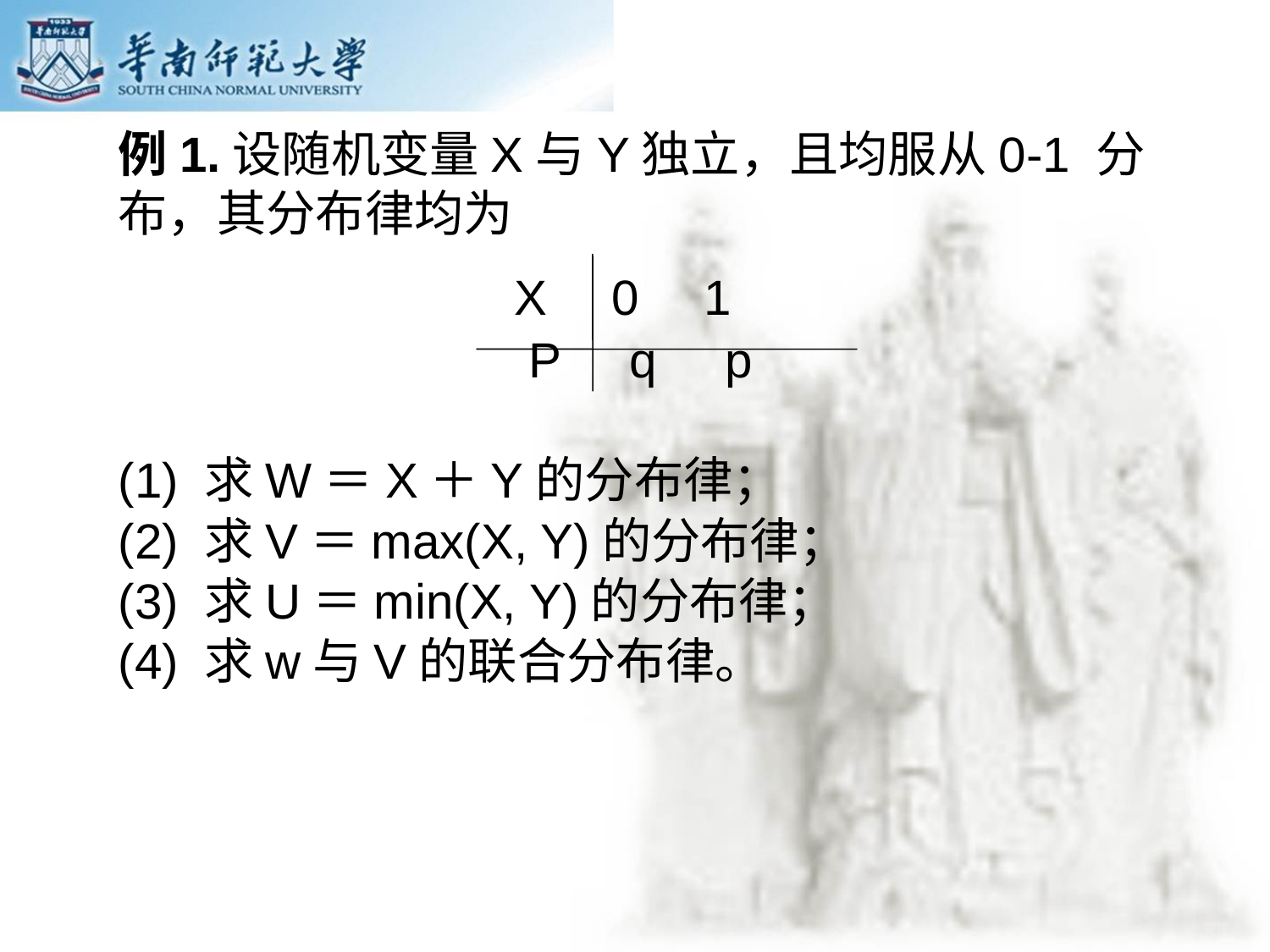

例1.设随机变量X与Y独立，且均服从0-1 分布，其分布律均为
  X        0        1
  P     q     p

(1) 求W＝X＋Y的分布律；
(2) 求V＝max(X, Y)的分布律；
(3) 求U＝min(X, Y)的分布律；
(4) 求w与V的联合分布律。